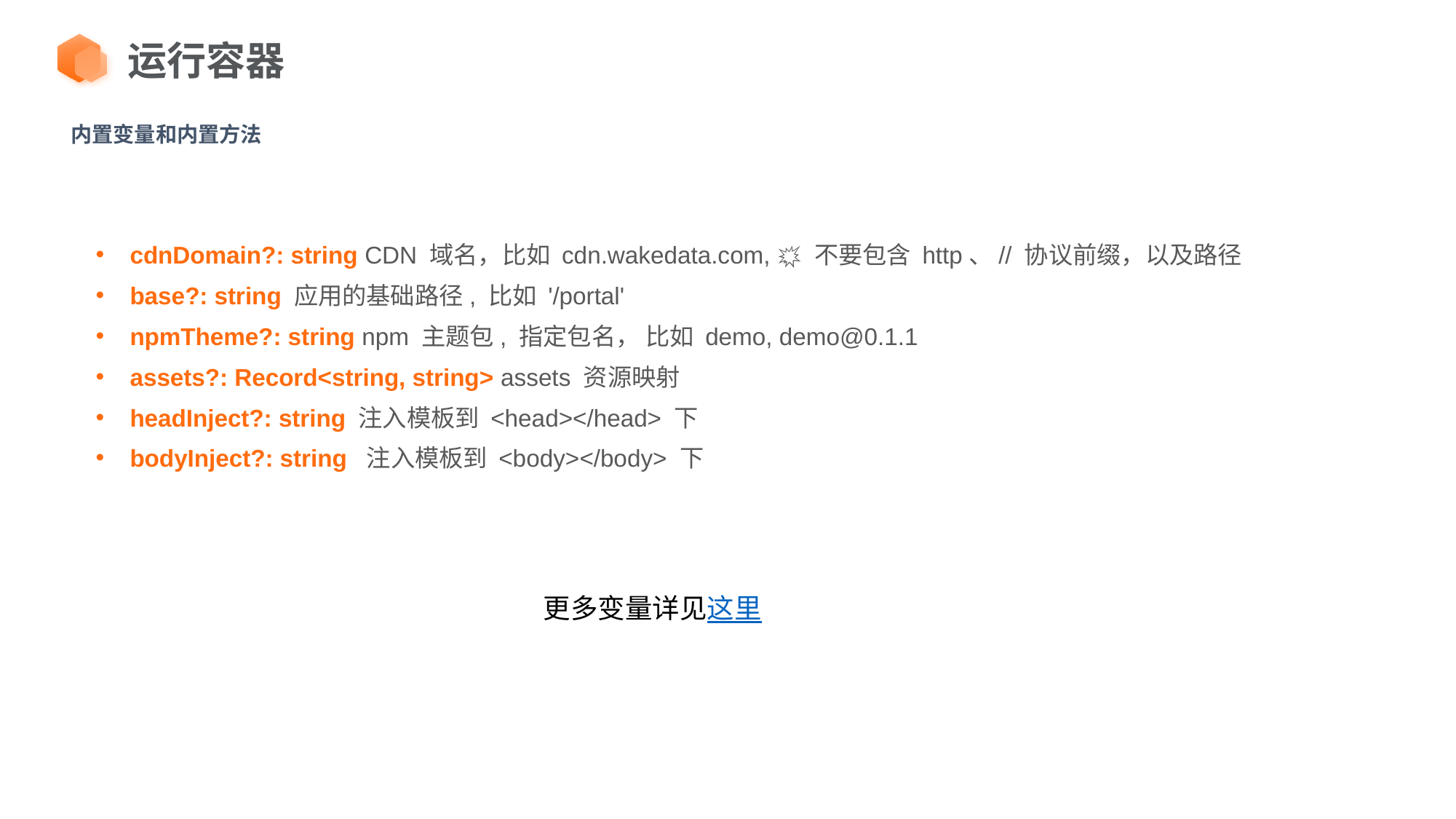

运行容器
内置变量和内置方法
cdnDomain?: string CDN 域名，比如 cdn.wakedata.com, 💥 不要包含 http、// 协议前缀，以及路径
base?: string 应用的基础路径, 比如 '/portal'
npmTheme?: string npm 主题包, 指定包名， 比如 demo, demo@0.1.1
assets?: Record<string, string> assets 资源映射
headInject?: string 注入模板到 <head></head> 下
bodyInject?: string  注入模板到 <body></body> 下
更多变量详见这里